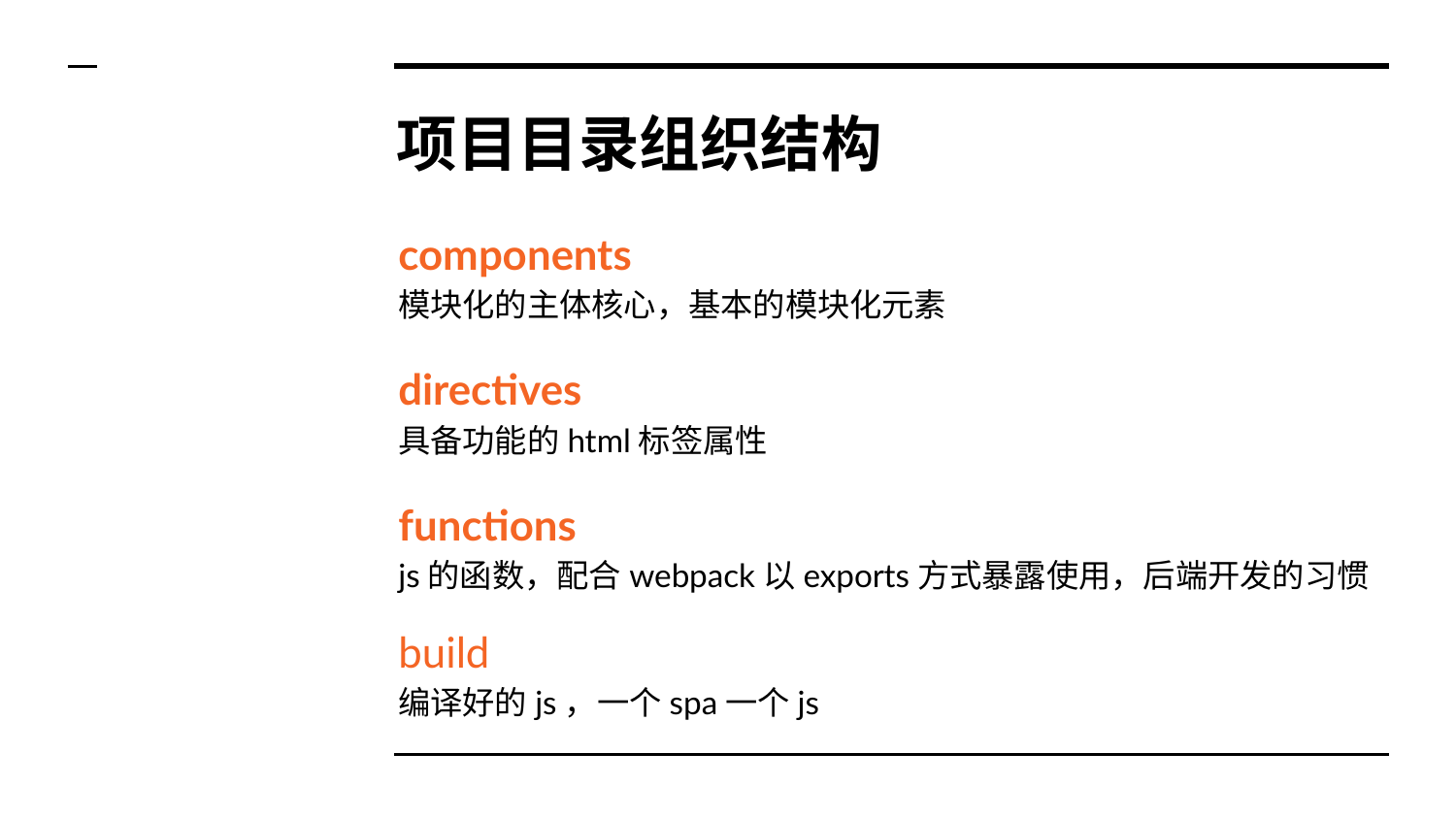

# 项目目录组织结构
components
模块化的主体核心，基本的模块化元素
directives
具备功能的html标签属性
functions
js的函数，配合webpack以exports方式暴露使用，后端开发的习惯
build
编译好的js，一个spa一个js